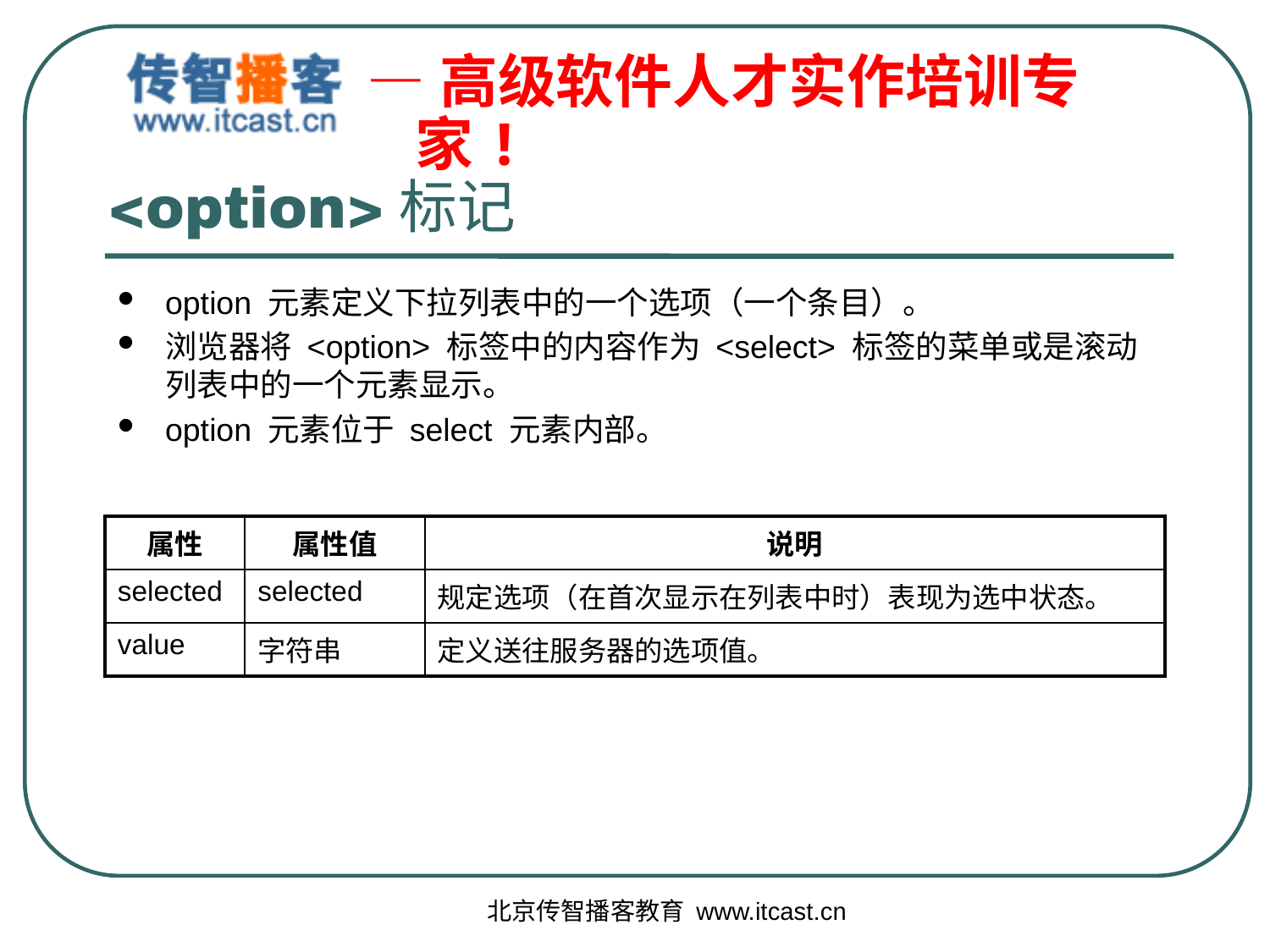

# <option>标记
option 元素定义下拉列表中的一个选项（一个条目）。
浏览器将 <option> 标签中的内容作为 <select> 标签的菜单或是滚动列表中的一个元素显示。
option 元素位于 select 元素内部。
| 属性 | 属性值 | 说明 |
| --- | --- | --- |
| selected | selected | 规定选项（在首次显示在列表中时）表现为选中状态。 |
| value | 字符串 | 定义送往服务器的选项值。 |